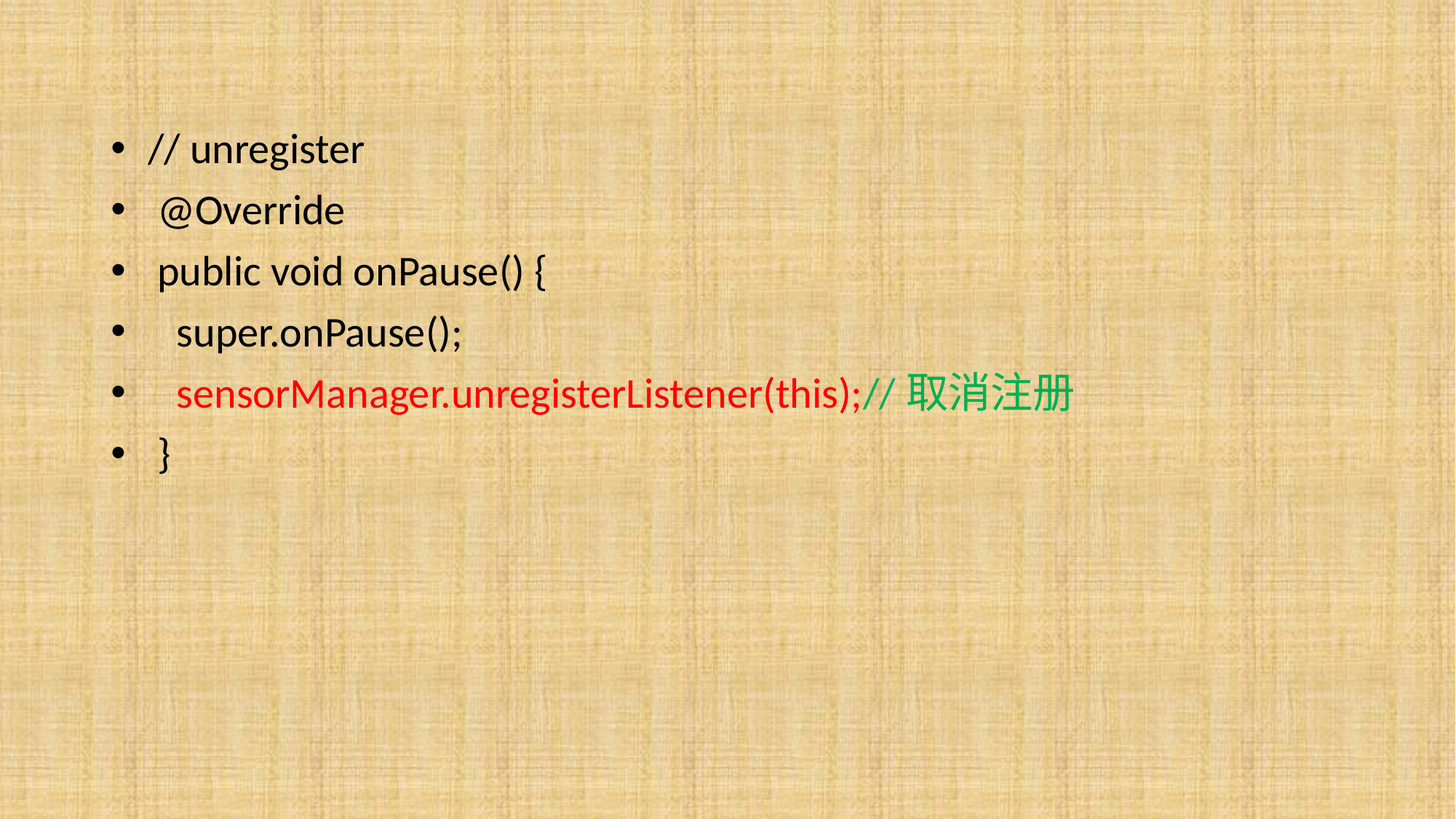

// unregister
  @Override
  public void onPause() {
    super.onPause();
    sensorManager.unregisterListener(this);//取消注册
  }